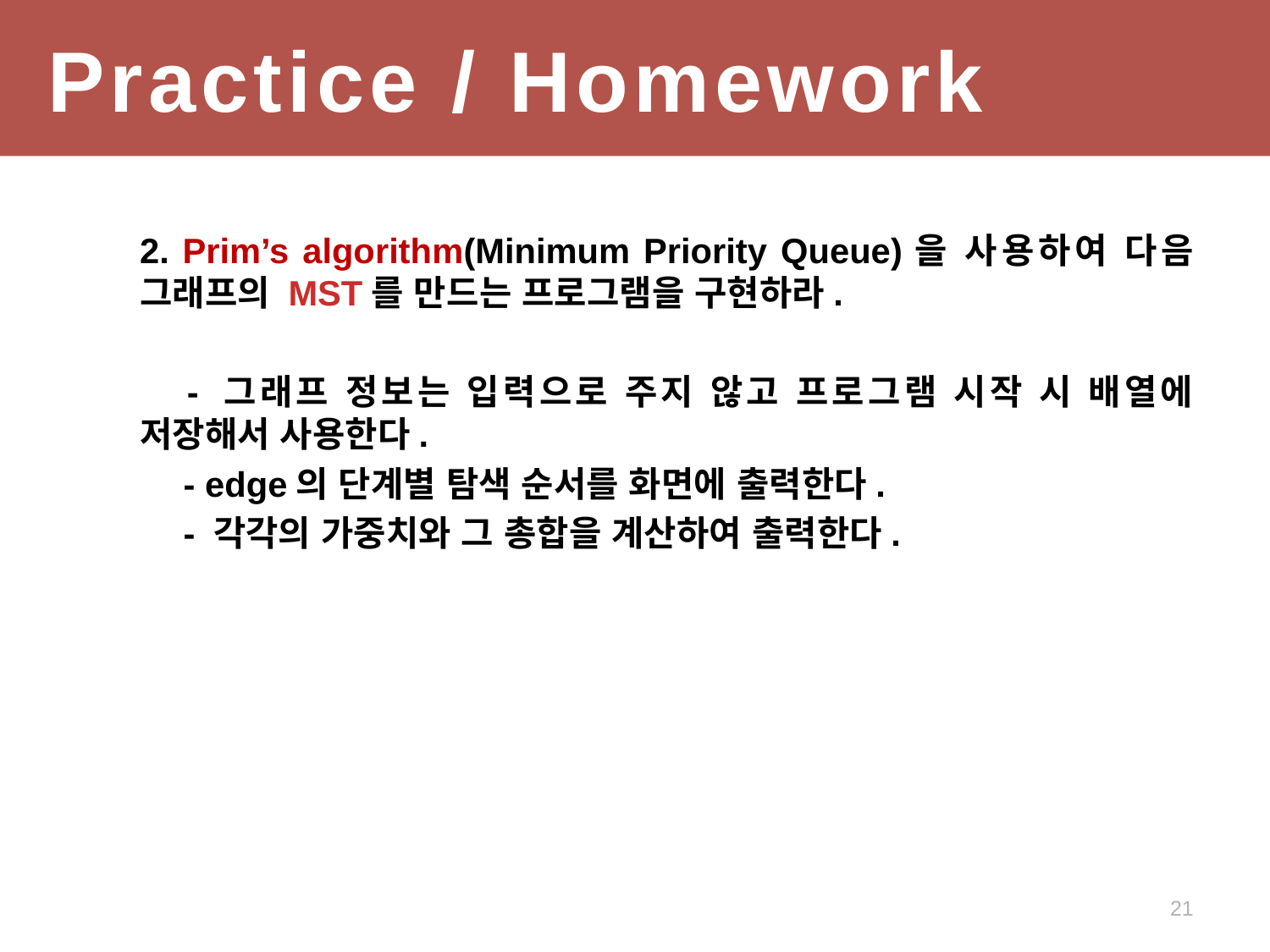

Practice / Homework
2. Prim’s algorithm(Minimum Priority Queue)을 사용하여 다음 그래프의 MST를 만드는 프로그램을 구현하라.

　- 그래프 정보는 입력으로 주지 않고 프로그램 시작 시 배열에 저장해서 사용한다.
　- edge의 단계별 탐색 순서를 화면에 출력한다.
　- 각각의 가중치와 그 총합을 계산하여 출력한다.

21